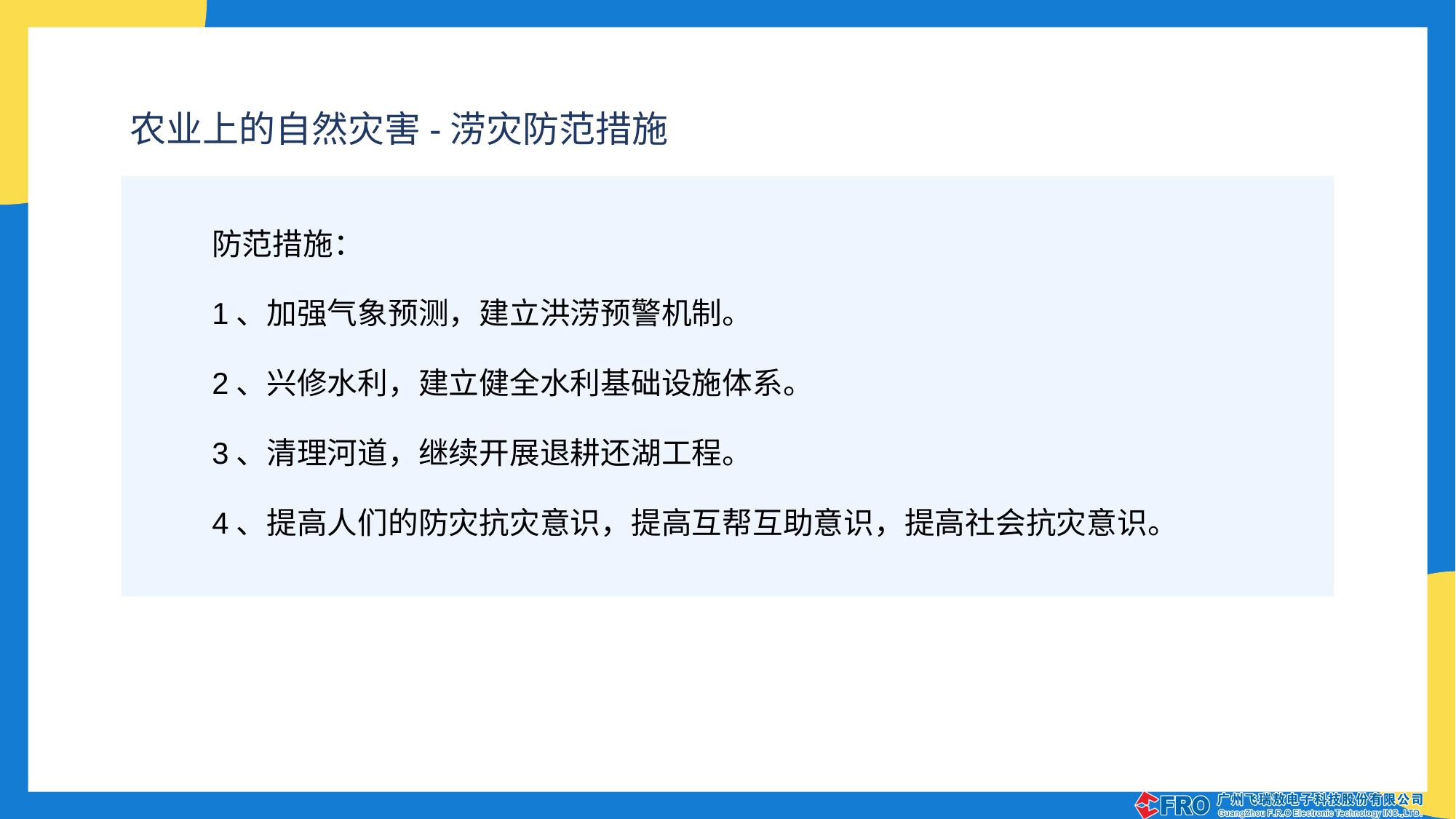

农业上的自然灾害-涝灾防范措施
防范措施：
1、加强气象预测，建立洪涝预警机制。
2、兴修水利，建立健全水利基础设施体系。
3、清理河道，继续开展退耕还湖工程。
4、提高人们的防灾抗灾意识，提高互帮互助意识，提高社会抗灾意识。